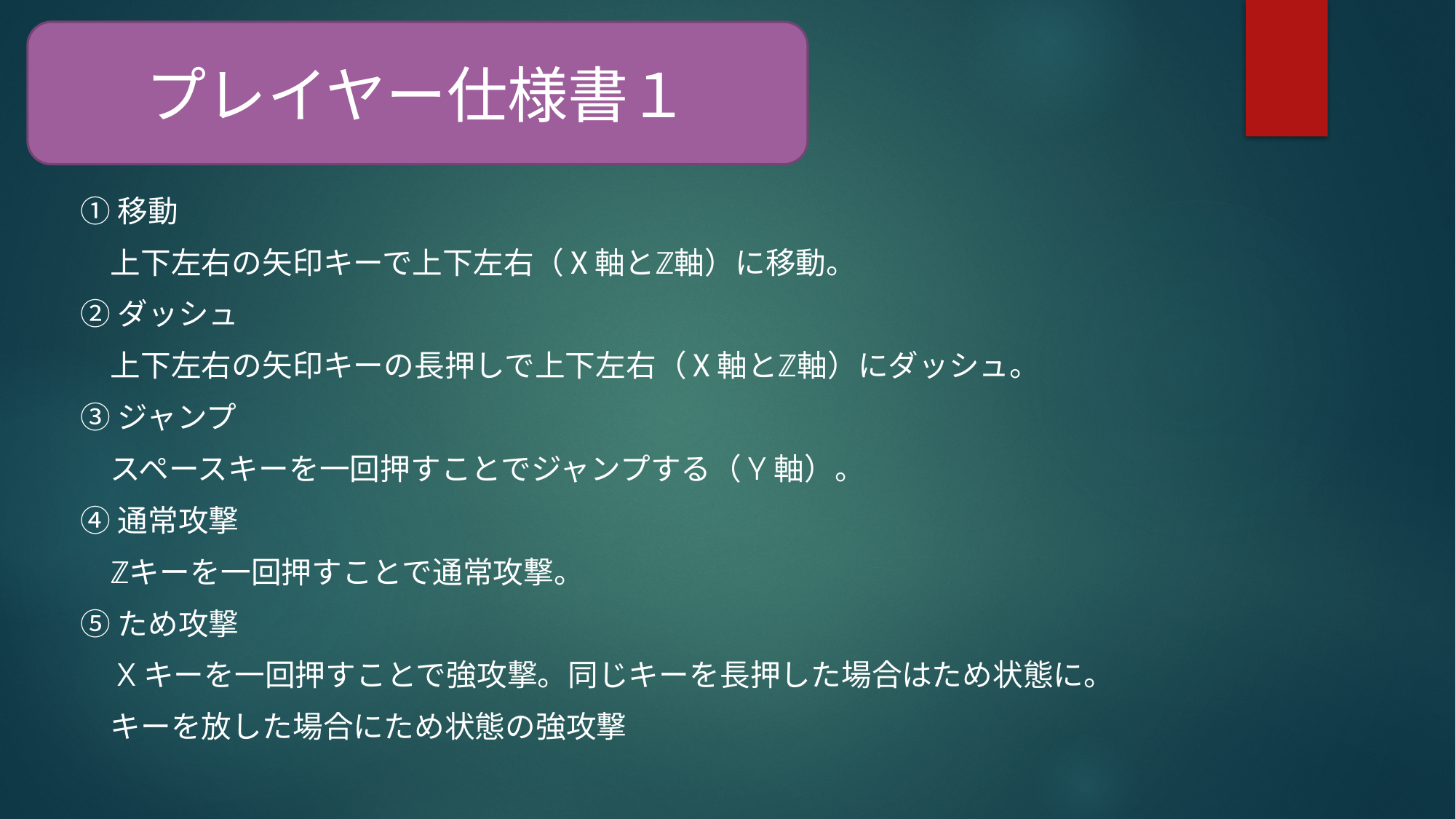

プレイヤー仕様書１
①移動
　上下左右の矢印キーで上下左右（Ⅹ軸とℤ軸）に移動。
②ダッシュ
　上下左右の矢印キーの長押しで上下左右（Ⅹ軸とℤ軸）にダッシュ。
③ジャンプ
　スペースキーを一回押すことでジャンプする（Y軸）。
④通常攻撃
　ℤキーを一回押すことで通常攻撃。
⑤ため攻撃
　Xキーを一回押すことで強攻撃。同じキーを長押した場合はため状態に。
　キーを放した場合にため状態の強攻撃